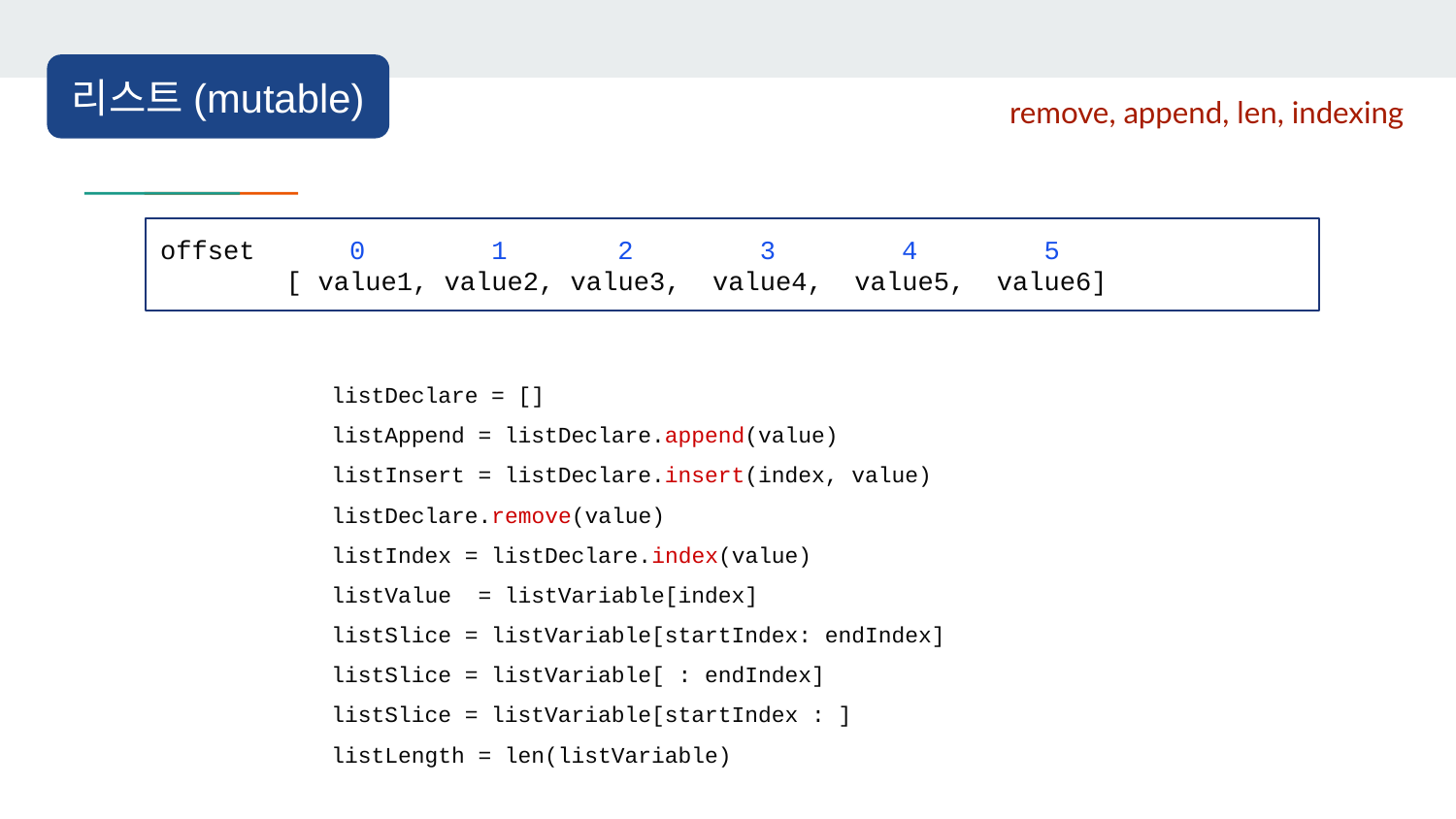

리스트(mutable)
remove, append, len, indexing
offset      0        1       2        3        4        5
        [ value1, value2, value3,  value4,  value5,  value6]
listDeclare = []
listAppend = listDeclare.append(value)
listInsert = listDeclare.insert(index, value)
listDeclare.remove(value)
listIndex = listDeclare.index(value)
listValue  = listVariable[index]
listSlice = listVariable[startIndex: endIndex]
listSlice = listVariable[ : endIndex]
listSlice = listVariable[startIndex : ]
listLength = len(listVariable)